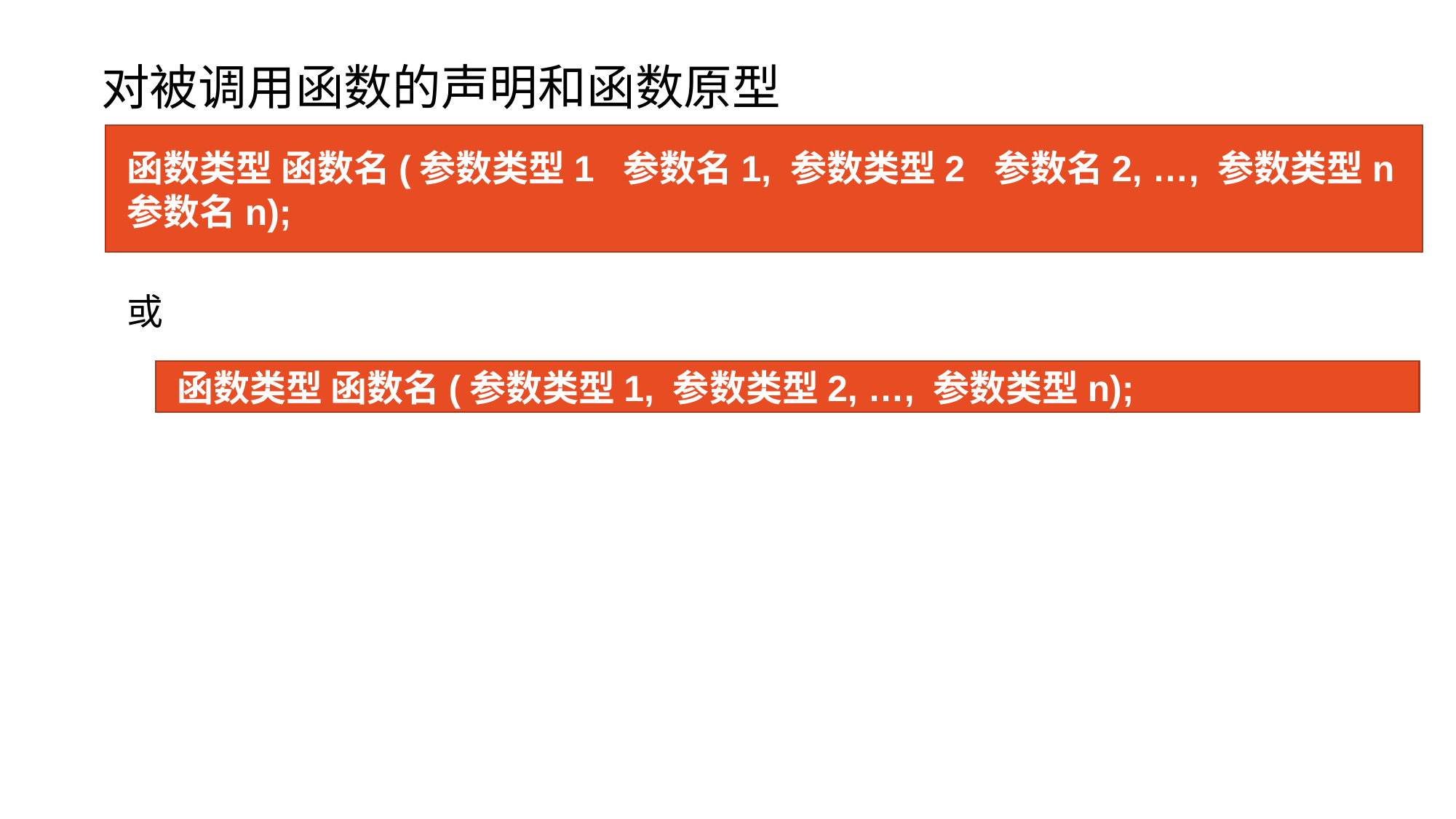

# 对被调用函数的声明和函数原型
函数类型 函数名(参数类型1  参数名1, 参数类型2  参数名2, …, 参数类型n  参数名n);
或
函数类型 函数名(参数类型1, 参数类型2, …, 参数类型n);